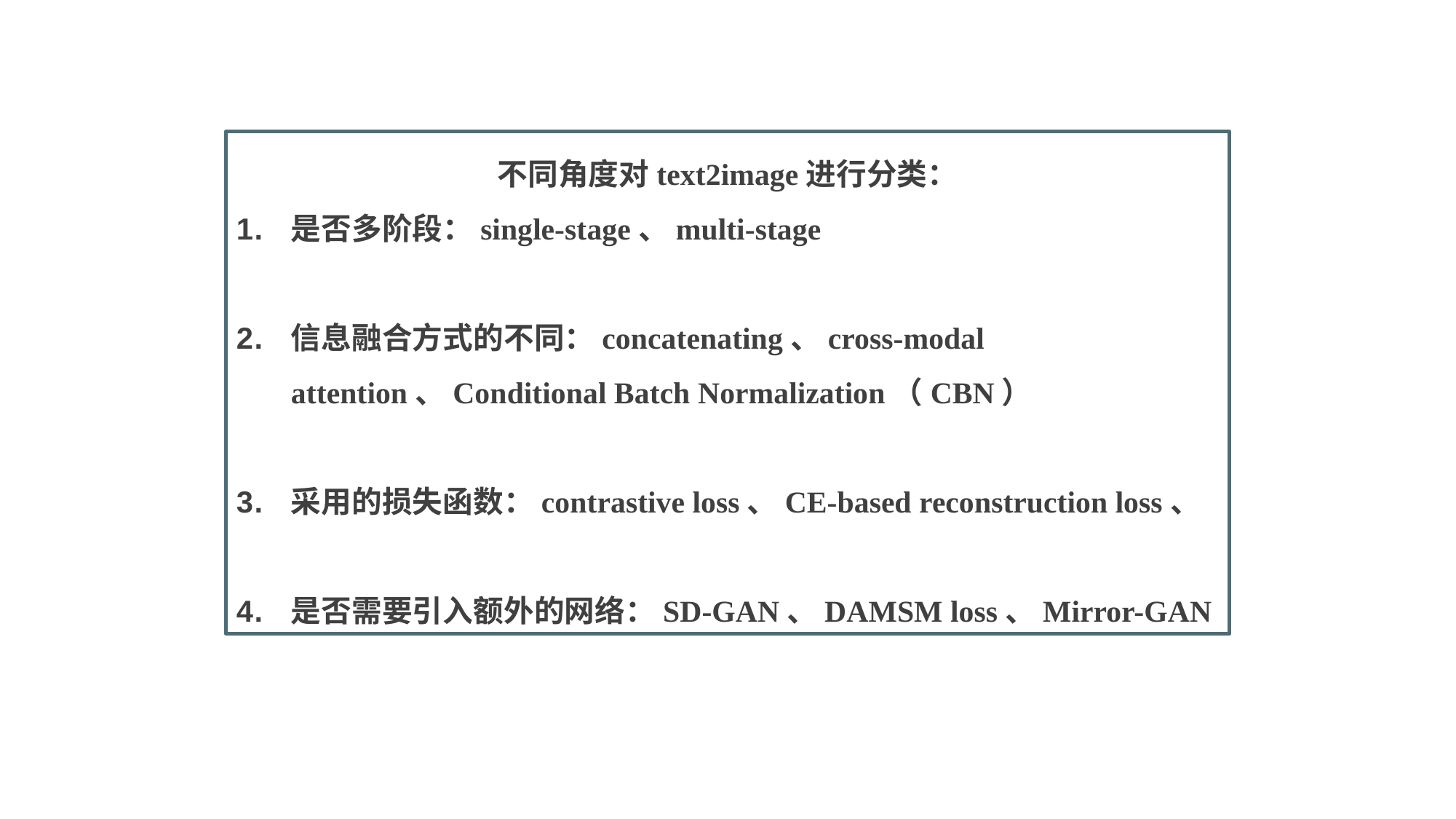

不同角度对text2image进行分类：
是否多阶段：single-stage、multi-stage

信息融合方式的不同：concatenating、cross-modal attention、Conditional Batch Normalization（CBN）

采用的损失函数：contrastive loss、CE-based reconstruction loss、

是否需要引入额外的网络：SD-GAN、DAMSM loss、Mirror-GAN